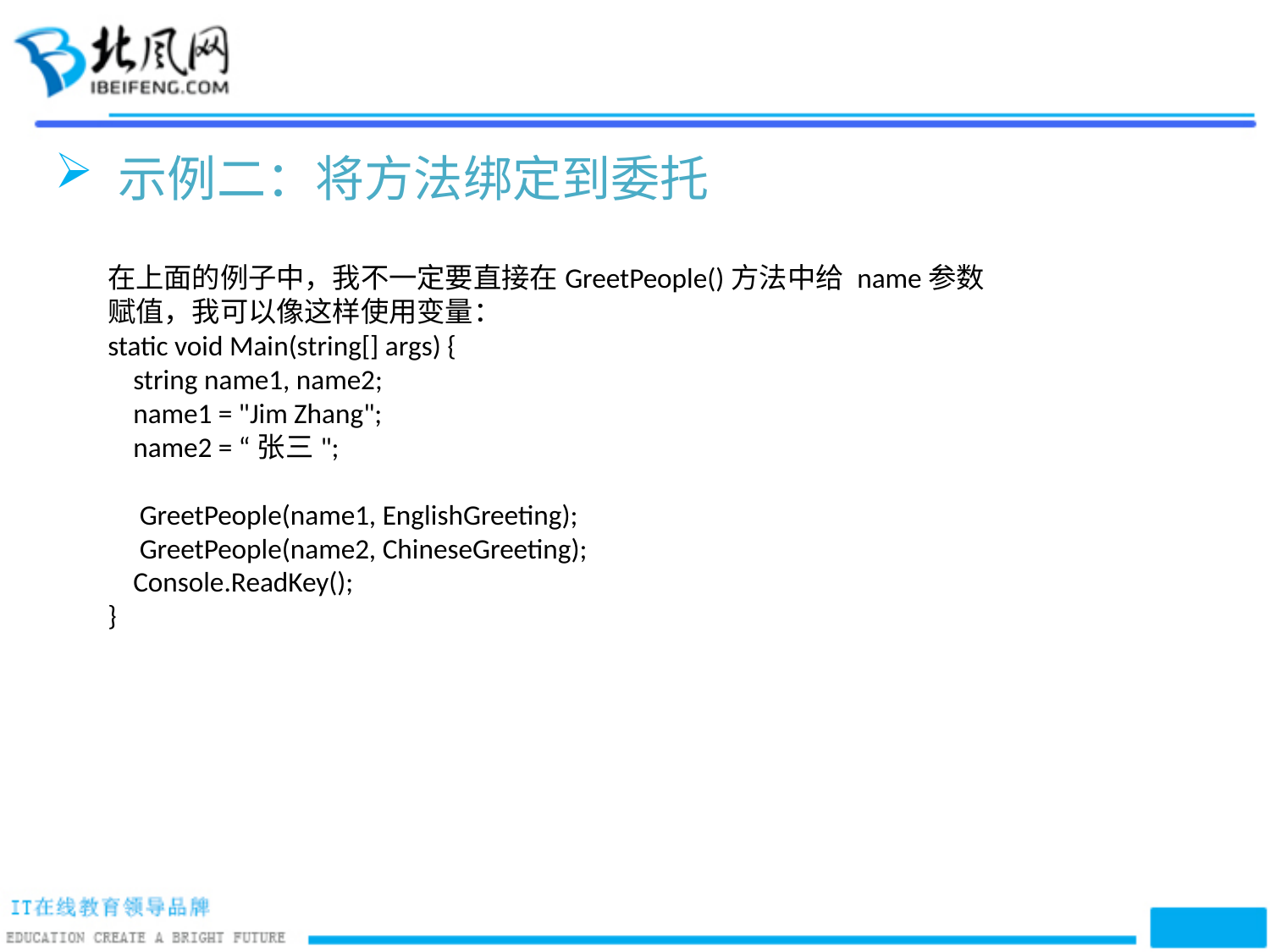

示例二：将方法绑定到委托
在上面的例子中，我不一定要直接在GreetPeople()方法中给 name参数赋值，我可以像这样使用变量：
static void Main(string[] args) {
    string name1, name2;
    name1 = "Jim Zhang";
    name2 = “张三";

     GreetPeople(name1, EnglishGreeting);
     GreetPeople(name2, ChineseGreeting);
    Console.ReadKey();
}